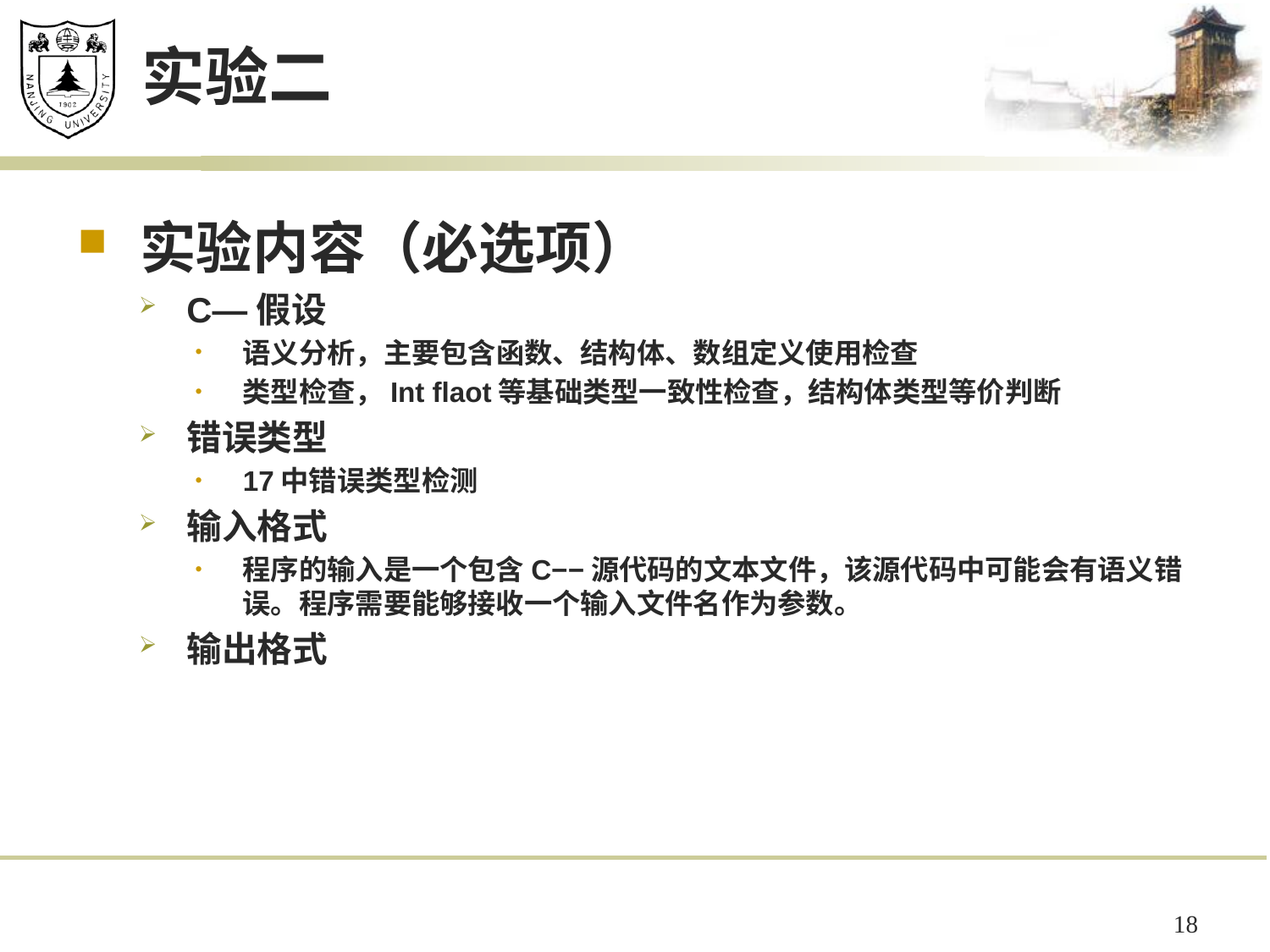

# 实验二
实验内容（必选项）
C—假设
语义分析，主要包含函数、结构体、数组定义使用检查
类型检查，Int flaot等基础类型一致性检查，结构体类型等价判断
错误类型
17中错误类型检测
输入格式
程序的输入是一个包含C−−源代码的文本文件，该源代码中可能会有语义错误。程序需要能够接收一个输入文件名作为参数。
输出格式